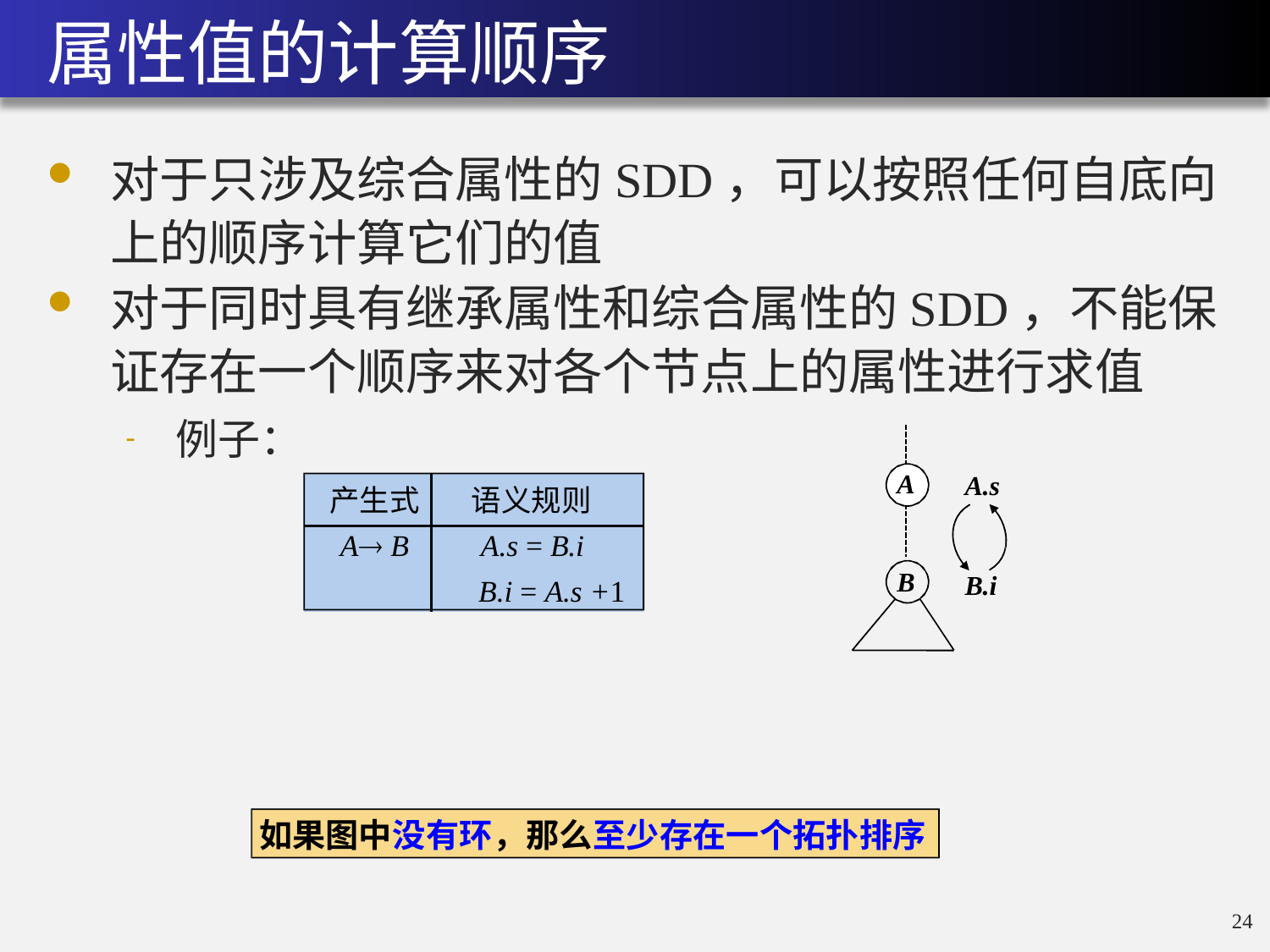

属性值的计算顺序
对于只涉及综合属性的SDD，可以按照任何自底向上的顺序计算它们的值
对于同时具有继承属性和综合属性的SDD，不能保证存在一个顺序来对各个节点上的属性进行求值
例子：

A
A.s

B
B.i

| 产生式 | 语义规则 |
| --- | --- |
| A→ B | A.s = B.i B.i = A.s +1 |

如果图中没有环，那么至少存在一个拓扑排序
24